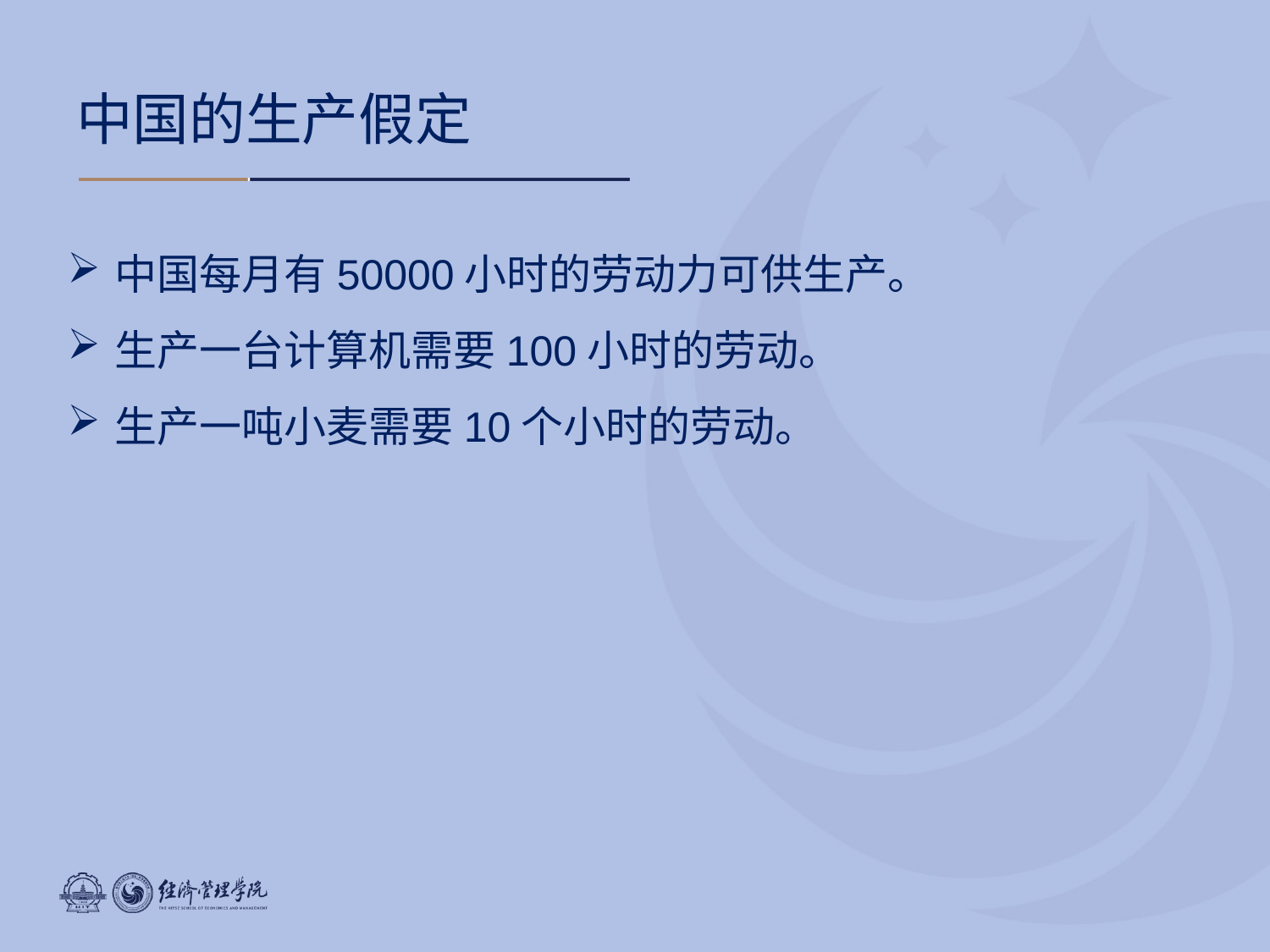

# 中国的生产假定
中国每月有50000小时的劳动力可供生产。
生产一台计算机需要100小时的劳动。
生产一吨小麦需要10个小时的劳动。